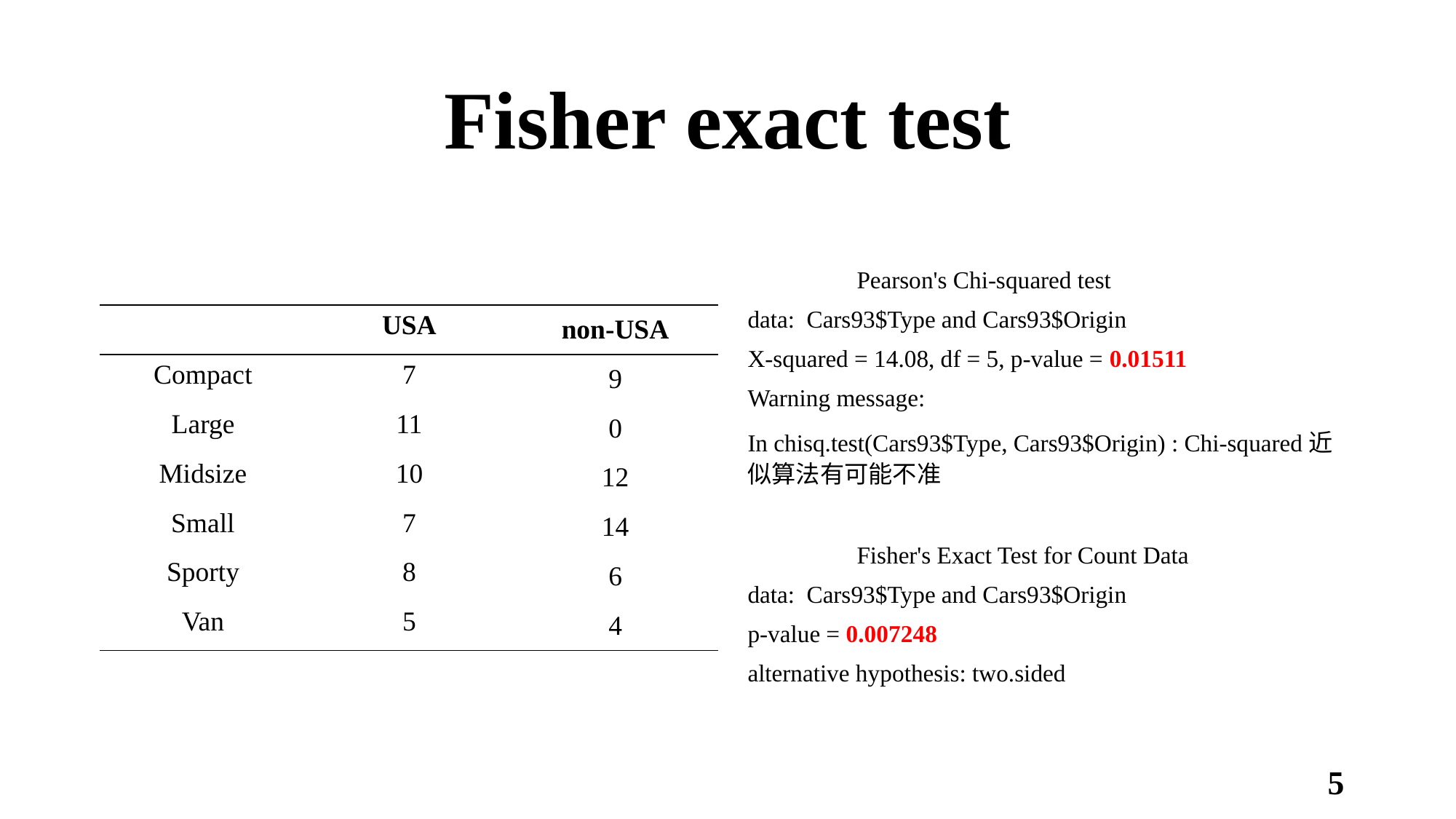

# Fisher exact test
	Pearson's Chi-squared test
data:  Cars93$Type and Cars93$Origin
X-squared = 14.08, df = 5, p-value = 0.01511
Warning message:
In chisq.test(Cars93$Type, Cars93$Origin) : Chi-squared近似算法有可能不准

	Fisher's Exact Test for Count Data
data:  Cars93$Type and Cars93$Origin
p-value = 0.007248
alternative hypothesis: two.sided
|  | USA | non-USA |
| --- | --- | --- |
| Compact | 7 | 9 |
| Large | 11 | 0 |
| Midsize | 10 | 12 |
| Small | 7 | 14 |
| Sporty | 8 | 6 |
| Van | 5 | 4 |
5